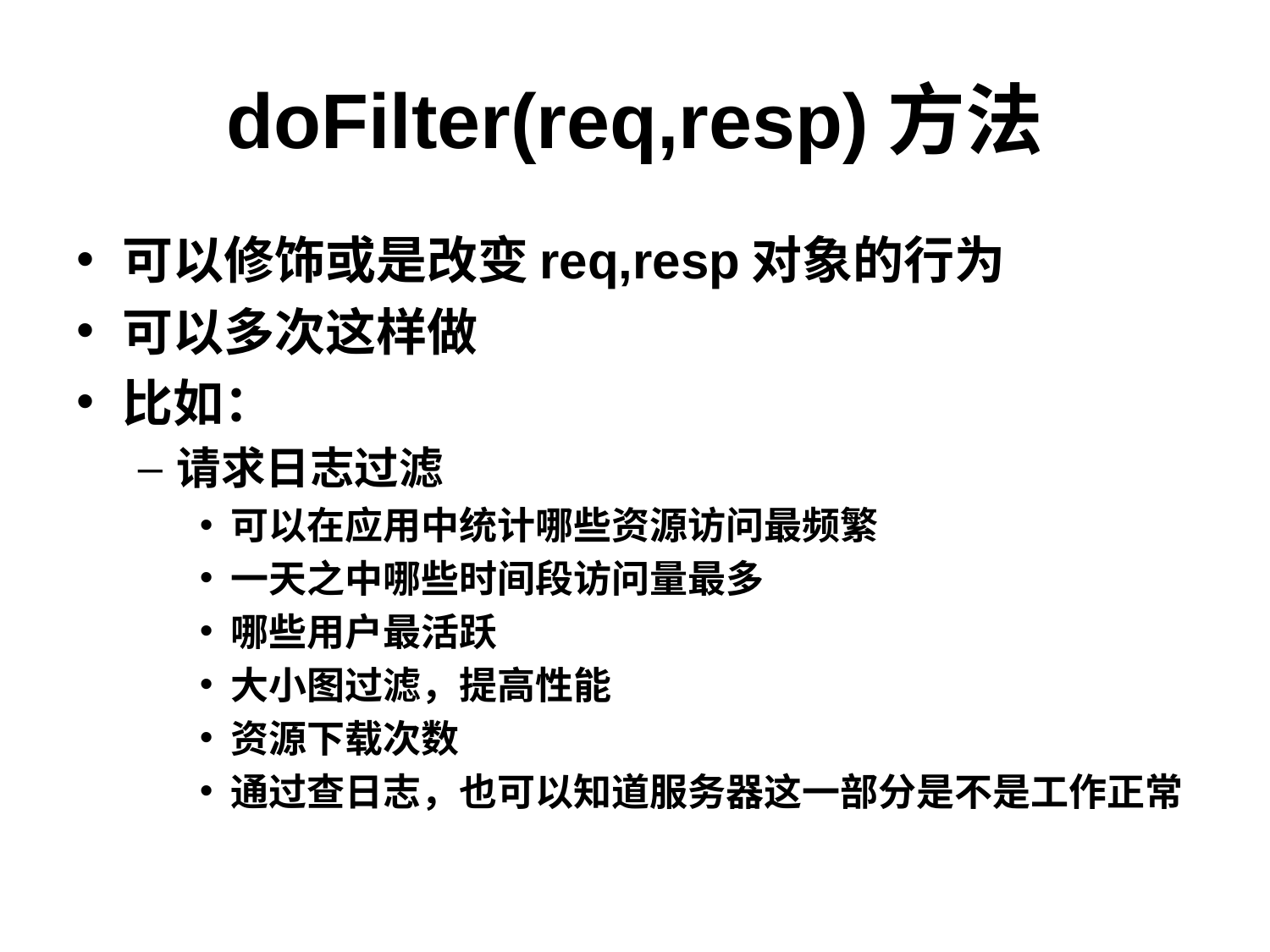

# doFilter(req,resp)方法
可以修饰或是改变req,resp对象的行为
可以多次这样做
比如：
请求日志过滤
可以在应用中统计哪些资源访问最频繁
一天之中哪些时间段访问量最多
哪些用户最活跃
大小图过滤，提高性能
资源下载次数
通过查日志，也可以知道服务器这一部分是不是工作正常